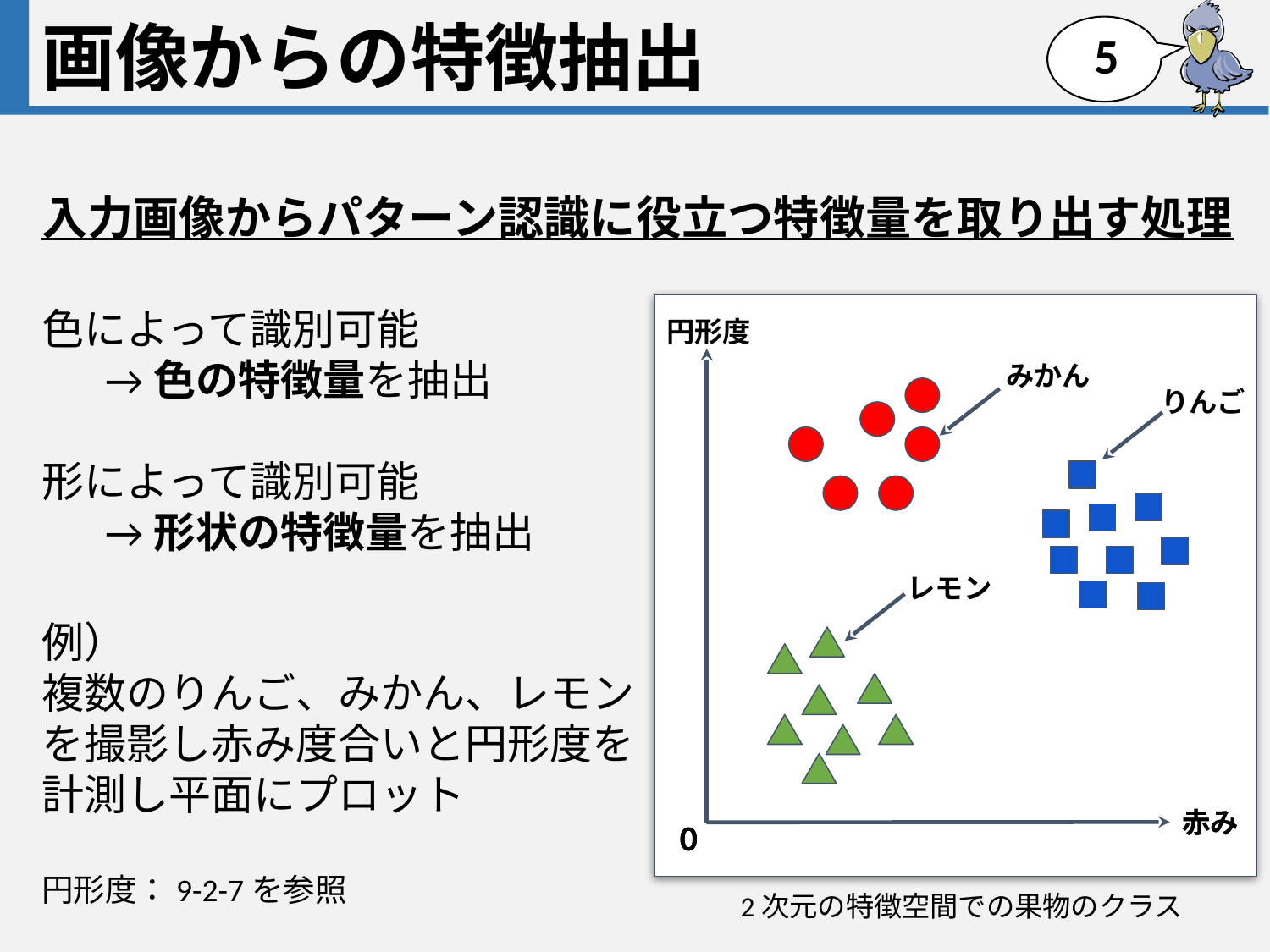

# 画像からの特徴抽出
5
入力画像からパターン認識に役立つ特徴量を取り出す処理

色によって識別可能
→色の特徴量を抽出

形によって識別可能
→形状の特徴量を抽出

例）
複数のりんご、みかん、レモン
を撮影し赤み度合いと円形度を
計測し平面にプロット

円形度：9-2-7を参照

円形度
みかん
りんご

レモン

赤み
赤み
0
0
2次元の特徴空間での果物のクラス